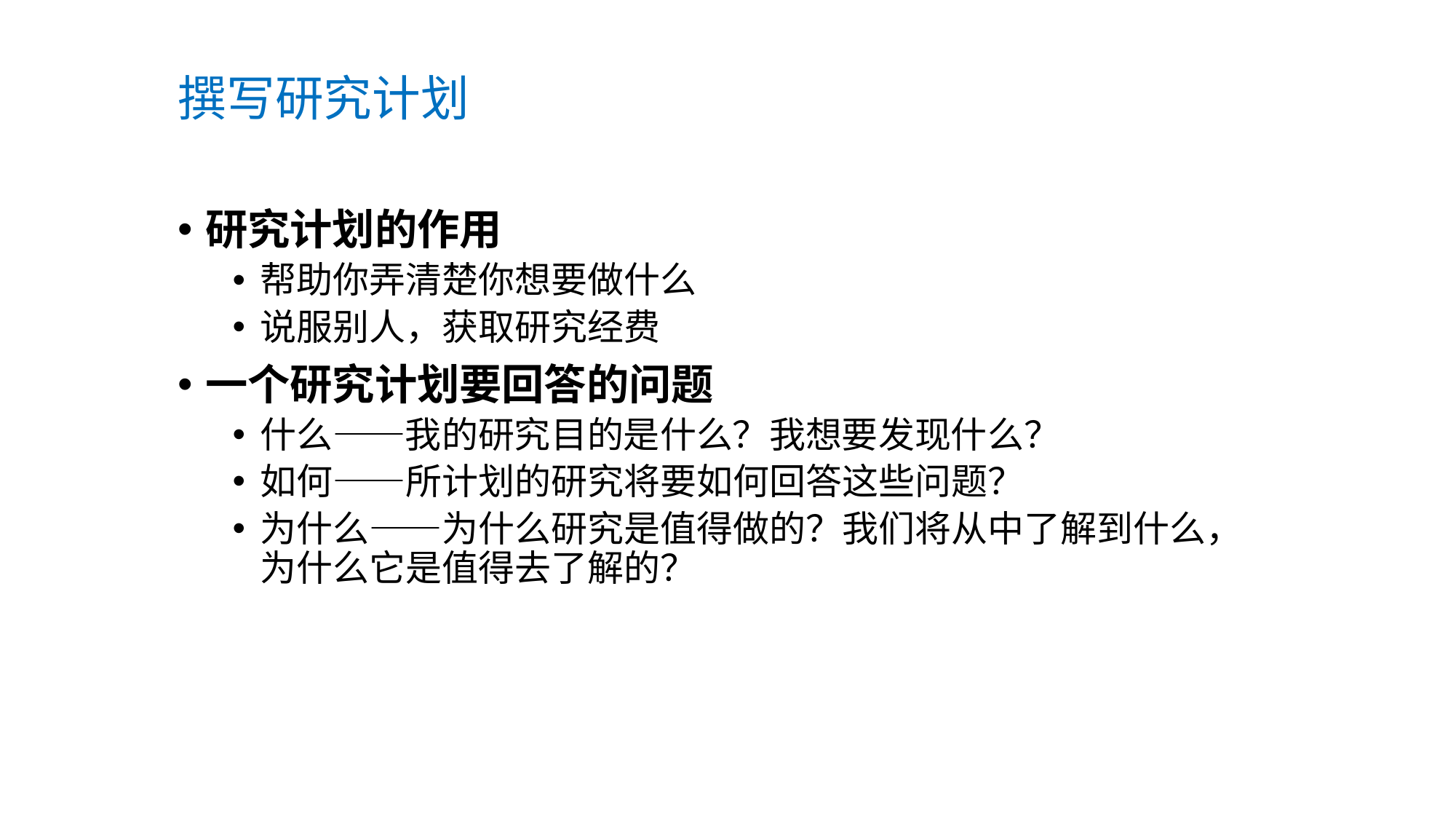

# 撰写研究计划
研究计划的作用
帮助你弄清楚你想要做什么
说服别人，获取研究经费
一个研究计划要回答的问题
什么——我的研究目的是什么？我想要发现什么？
如何——所计划的研究将要如何回答这些问题？
为什么——为什么研究是值得做的？我们将从中了解到什么，为什么它是值得去了解的？